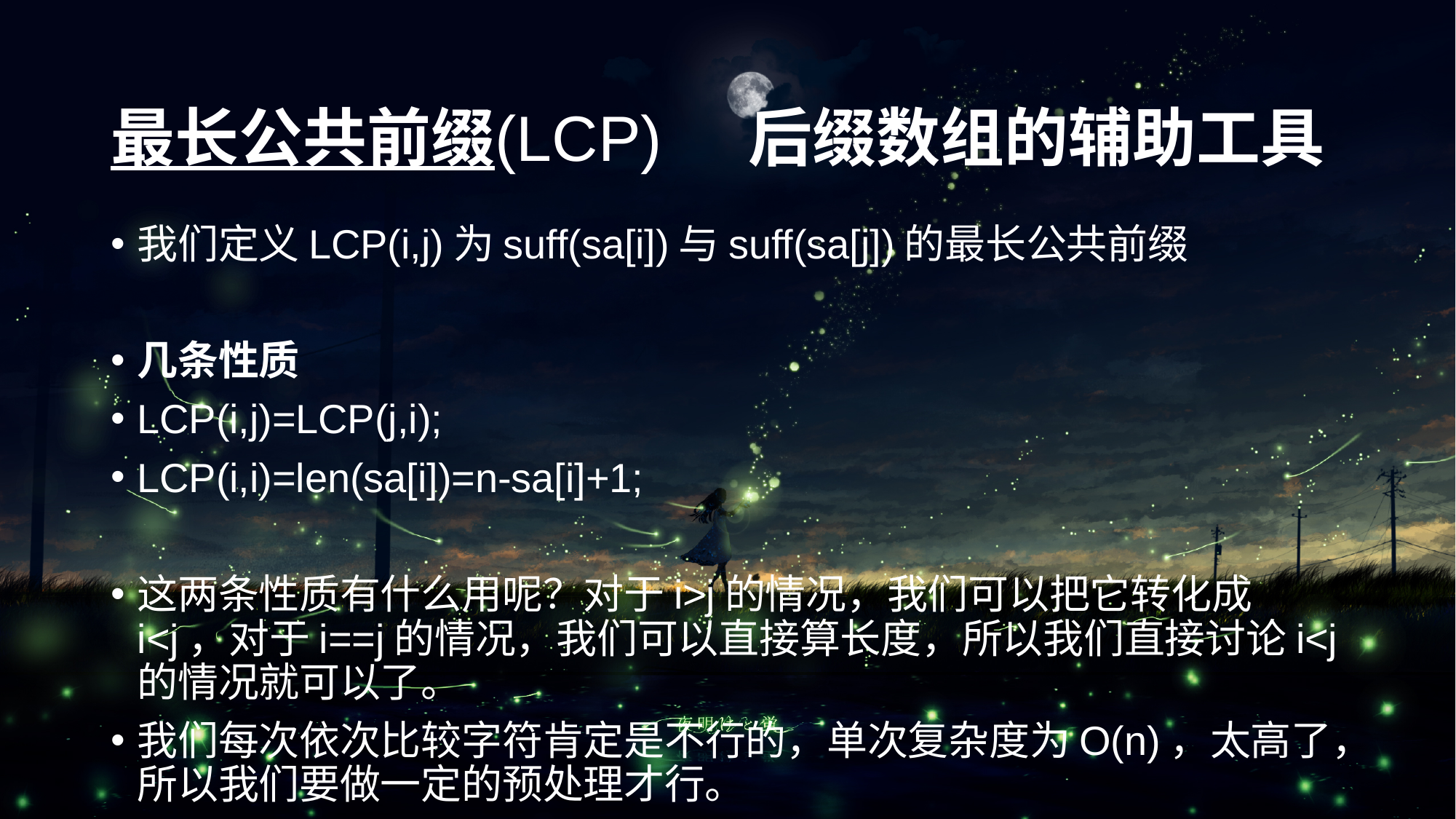

# 最长公共前缀(LCP)    后缀数组的辅助工具
我们定义LCP(i,j)为suff(sa[i])与suff(sa[j])的最长公共前缀

几条性质
LCP(i,j)=LCP(j,i);
LCP(i,i)=len(sa[i])=n-sa[i]+1;

这两条性质有什么用呢？对于i>j的情况，我们可以把它转化成i<j，对于i==j的情况，我们可以直接算长度，所以我们直接讨论i<j的情况就可以了。
我们每次依次比较字符肯定是不行的，单次复杂度为O(n)，太高了，所以我们要做一定的预处理才行。